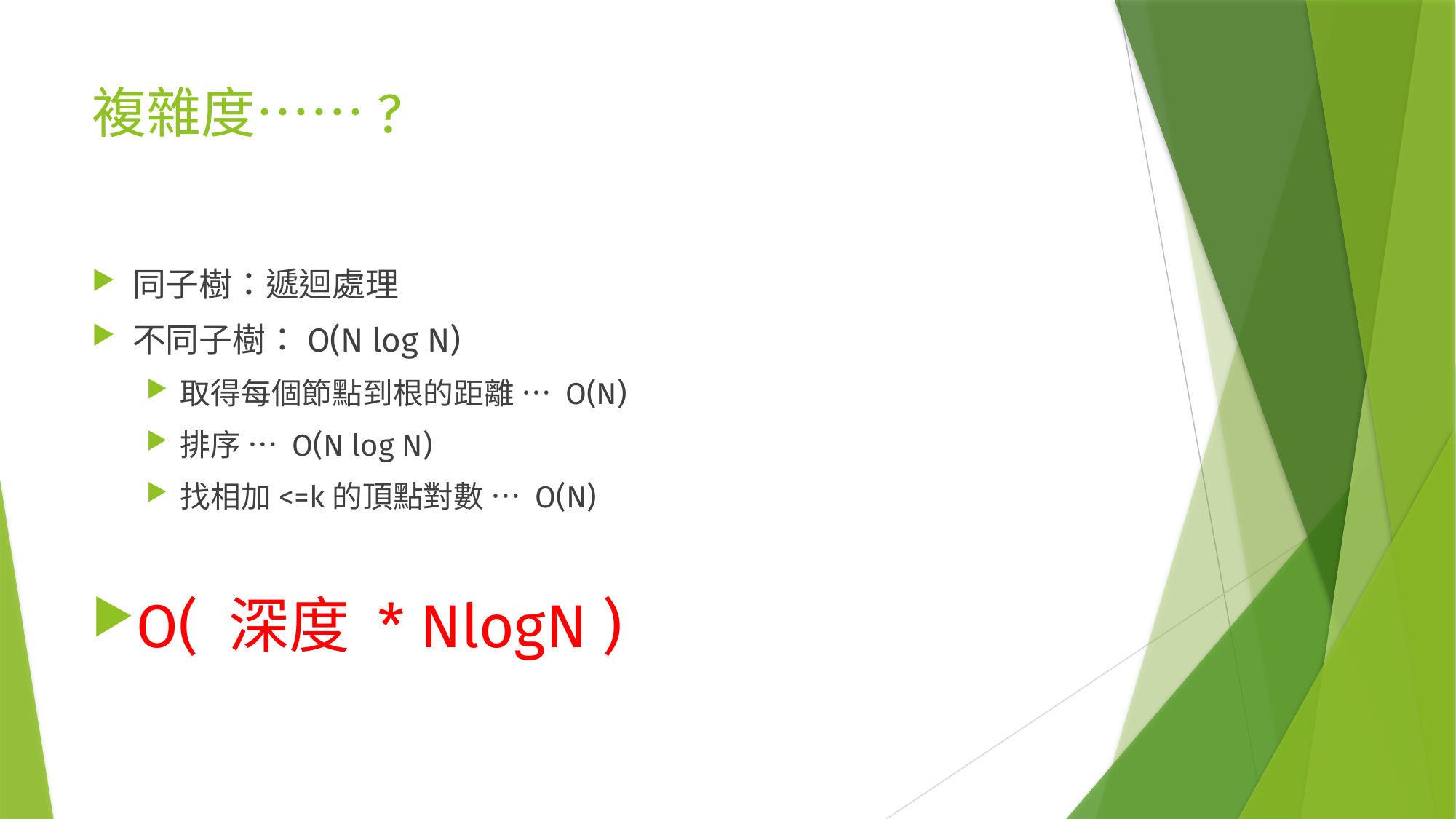

# 複雜度……?
同子樹：遞迴處理
不同子樹：O(N log N)
取得每個節點到根的距離 … O(N)
排序 … O(N log N)
找相加<=k的頂點對數 … O(N)

O( 深度 * NlogN )